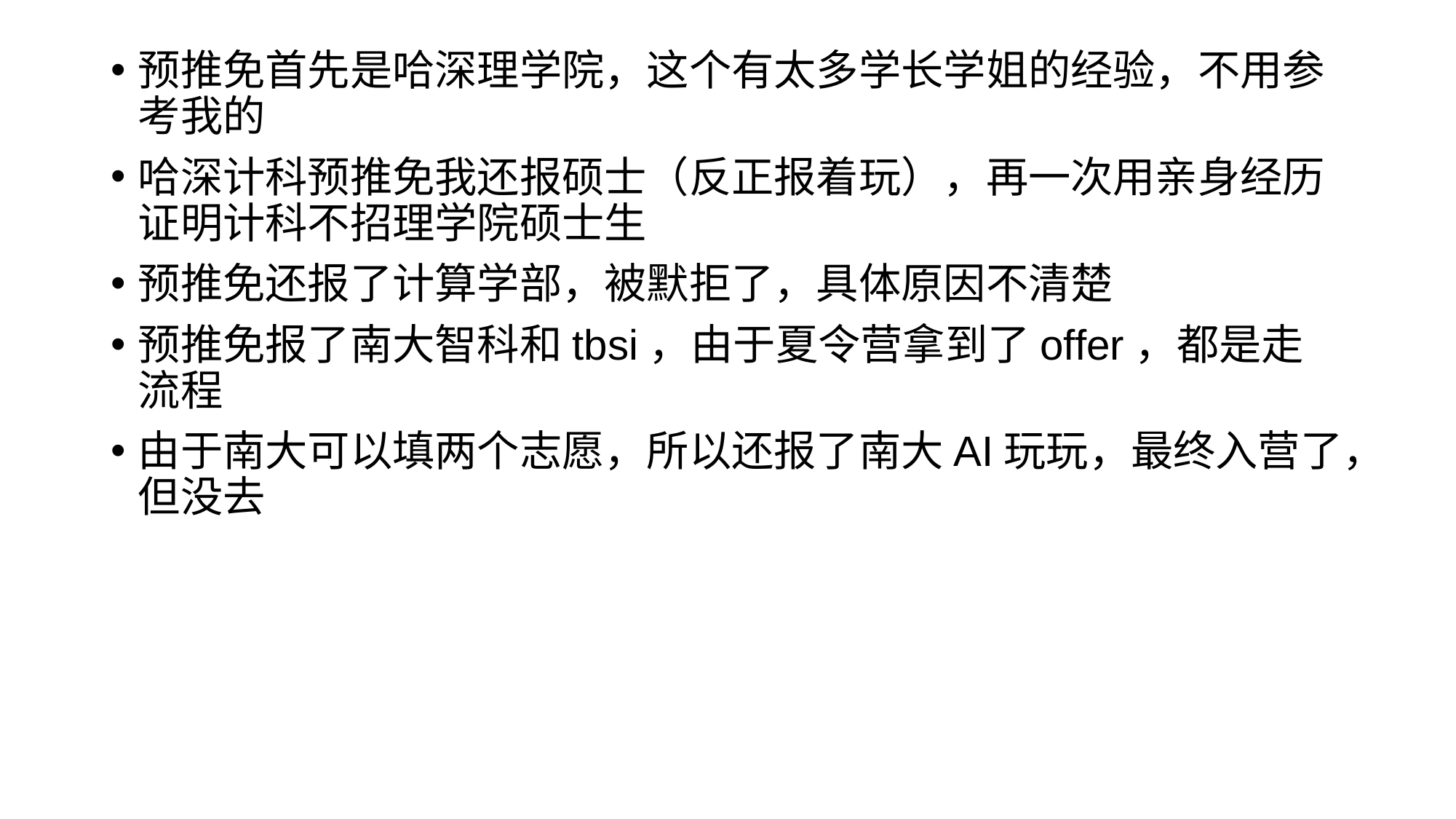

预推免首先是哈深理学院，这个有太多学长学姐的经验，不用参考我的
哈深计科预推免我还报硕士（反正报着玩），再一次用亲身经历证明计科不招理学院硕士生
预推免还报了计算学部，被默拒了，具体原因不清楚
预推免报了南大智科和tbsi，由于夏令营拿到了offer，都是走流程
由于南大可以填两个志愿，所以还报了南大AI玩玩，最终入营了，但没去